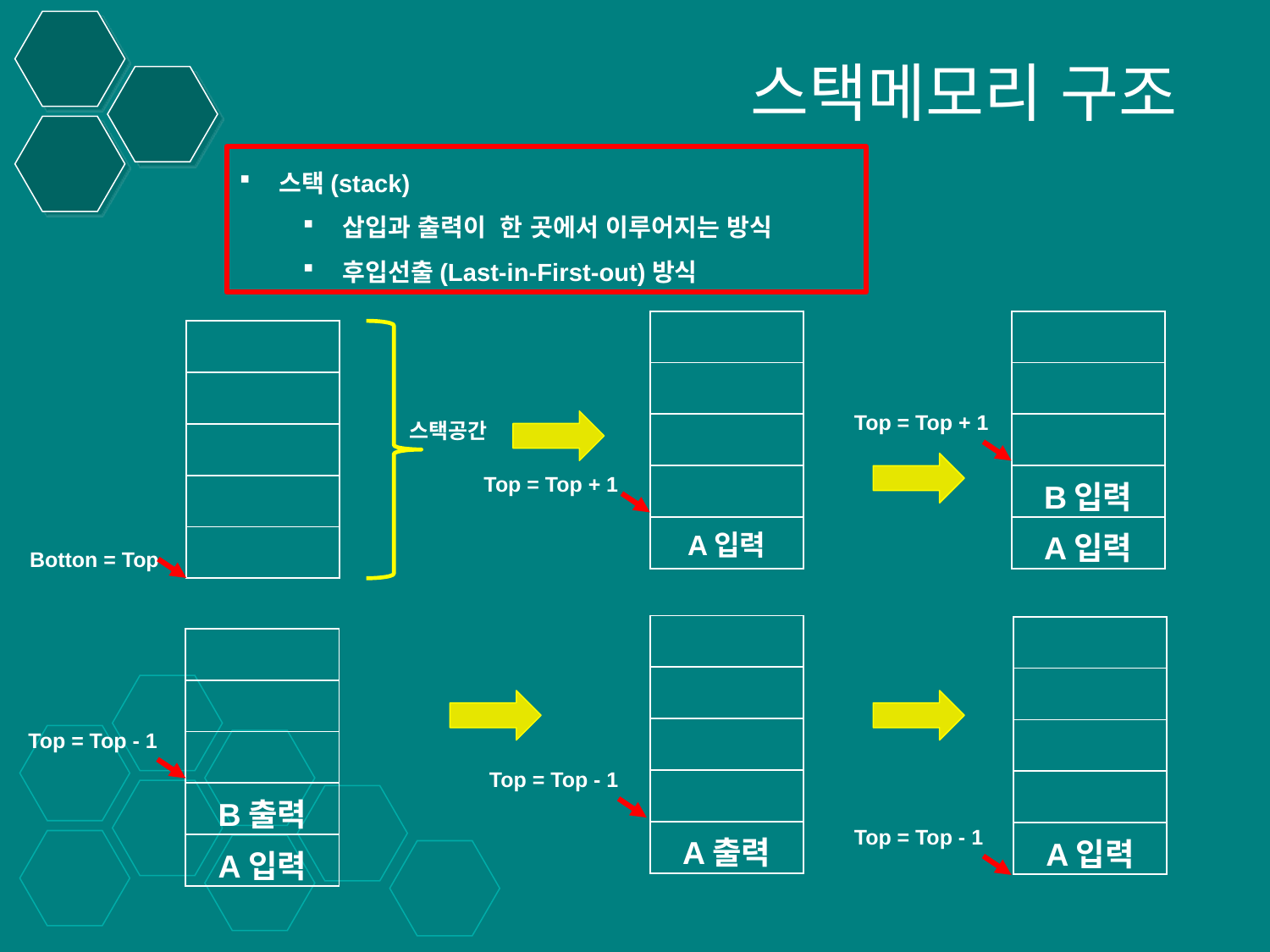

# 스택메모리 구조
스택(stack)
삽입과 출력이  한 곳에서 이루어지는 방식
후입선출(Last-in-First-out)방식
|  |
| --- |
|  |
|  |
|  |
| A입력 |
|  |
| --- |
|  |
|  |
| B입력 |
| A입력 |
|  |
| --- |
|  |
|  |
|  |
|  |

Top = Top + 1
스택공간

Top = Top + 1
Botton = Top
|  |
| --- |
|  |
|  |
|  |
| A출력 |
|  |
| --- |
|  |
|  |
|  |
| A입력 |
|  |
| --- |
|  |
|  |
| B출력 |
| A입력 |

Top = Top - 1
Top = Top - 1
Top = Top - 1